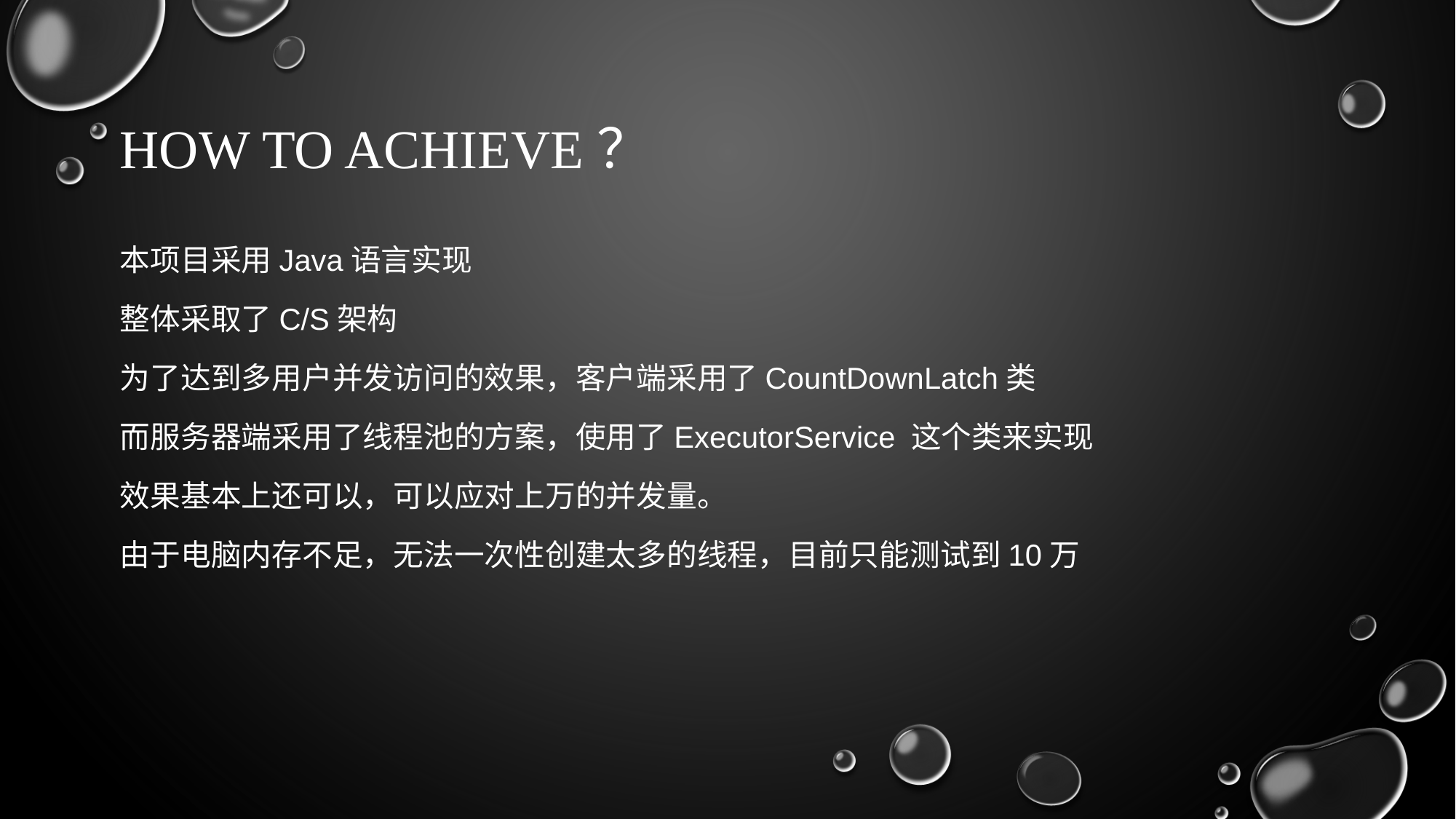

# How to achieve？
本项目采用Java语言实现
整体采取了C/S架构
为了达到多用户并发访问的效果，客户端采用了CountDownLatch类
而服务器端采用了线程池的方案，使用了ExecutorService 这个类来实现
效果基本上还可以，可以应对上万的并发量。
由于电脑内存不足，无法一次性创建太多的线程，目前只能测试到10万